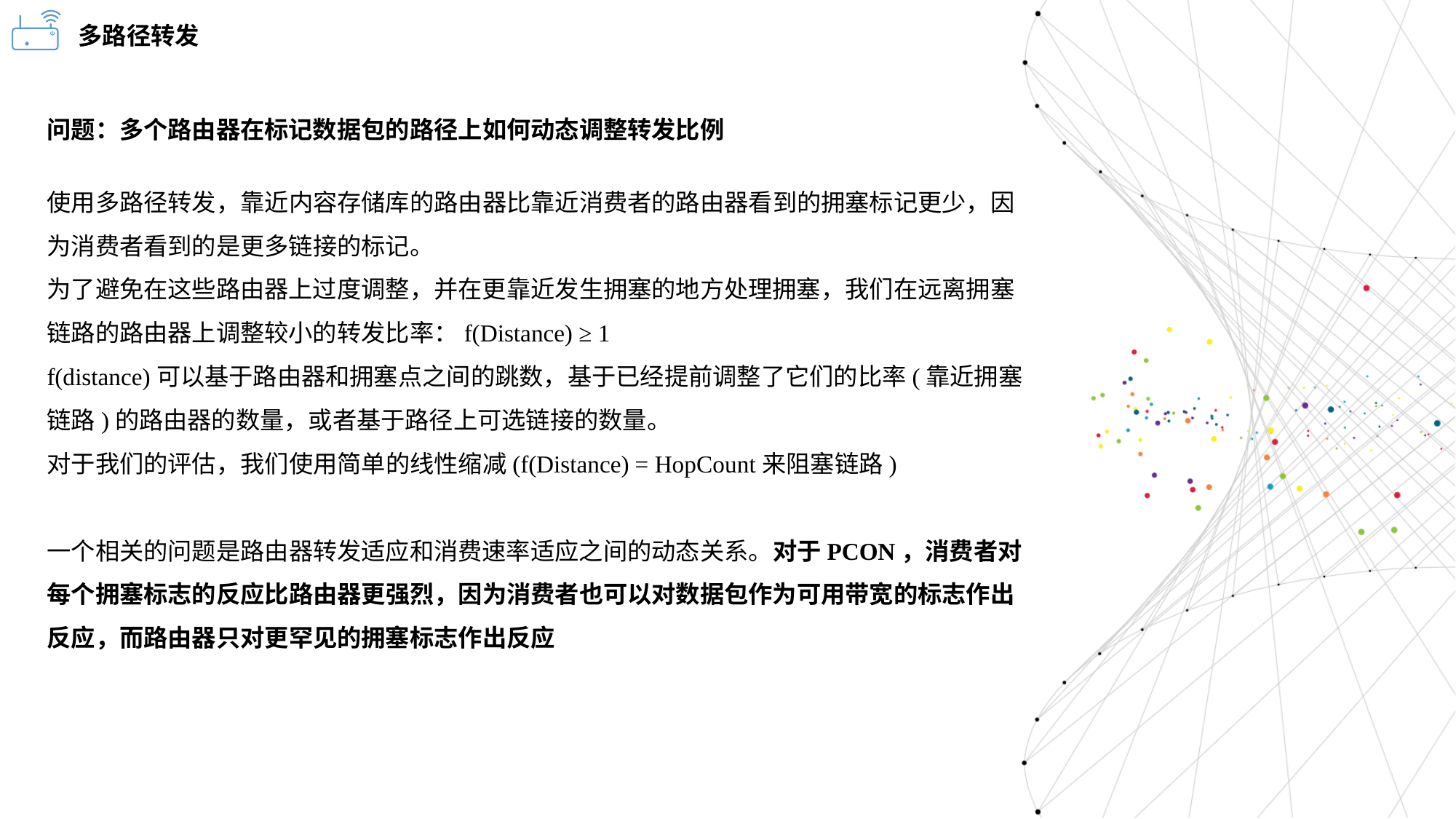

多路径转发
问题：多个路由器在标记数据包的路径上如何动态调整转发比例
使用多路径转发，靠近内容存储库的路由器比靠近消费者的路由器看到的拥塞标记更少，因为消费者看到的是更多链接的标记。
为了避免在这些路由器上过度调整，并在更靠近发生拥塞的地方处理拥塞，我们在远离拥塞链路的路由器上调整较小的转发比率：f(Distance) ≥ 1
f(distance)可以基于路由器和拥塞点之间的跳数，基于已经提前调整了它们的比率(靠近拥塞链路)的路由器的数量，或者基于路径上可选链接的数量。
对于我们的评估，我们使用简单的线性缩减(f(Distance) = HopCount来阻塞链路)

一个相关的问题是路由器转发适应和消费速率适应之间的动态关系。对于PCON，消费者对每个拥塞标志的反应比路由器更强烈，因为消费者也可以对数据包作为可用带宽的标志作出反应，而路由器只对更罕见的拥塞标志作出反应